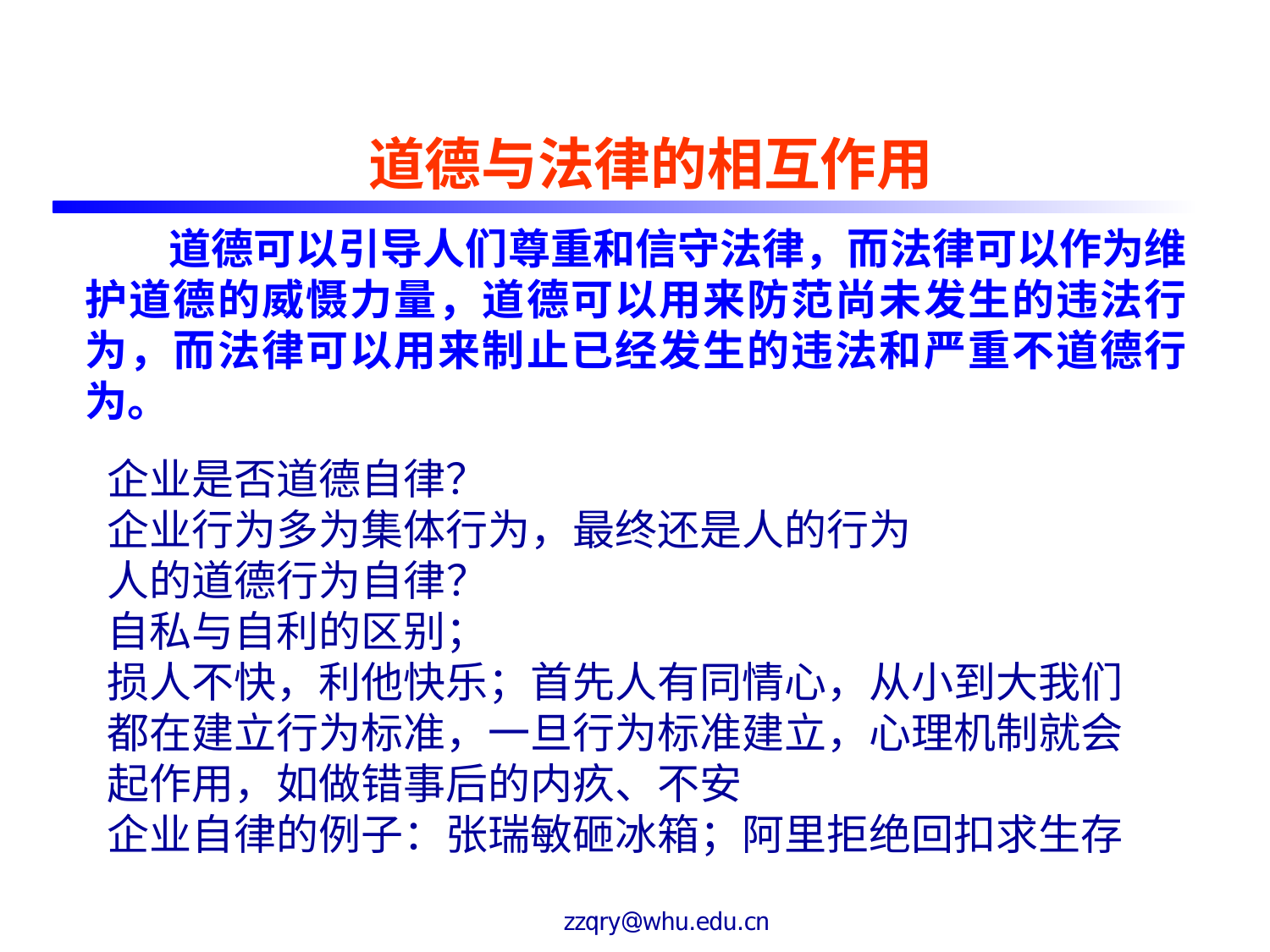

# 道德与法律的相互作用
               道德可以引导人们尊重和信守法律，而法律可以作为维护道德的威慑力量，道德可以用来防范尚未发生的违法行为，而法律可以用来制止已经发生的违法和严重不道德行为。
企业是否道德自律？
企业行为多为集体行为，最终还是人的行为
人的道德行为自律？
自私与自利的区别；
损人不快，利他快乐；首先人有同情心，从小到大我们都在建立行为标准，一旦行为标准建立，心理机制就会起作用，如做错事后的内疚、不安
企业自律的例子：张瑞敏砸冰箱；阿里拒绝回扣求生存

zzqry@whu.edu.cn
39